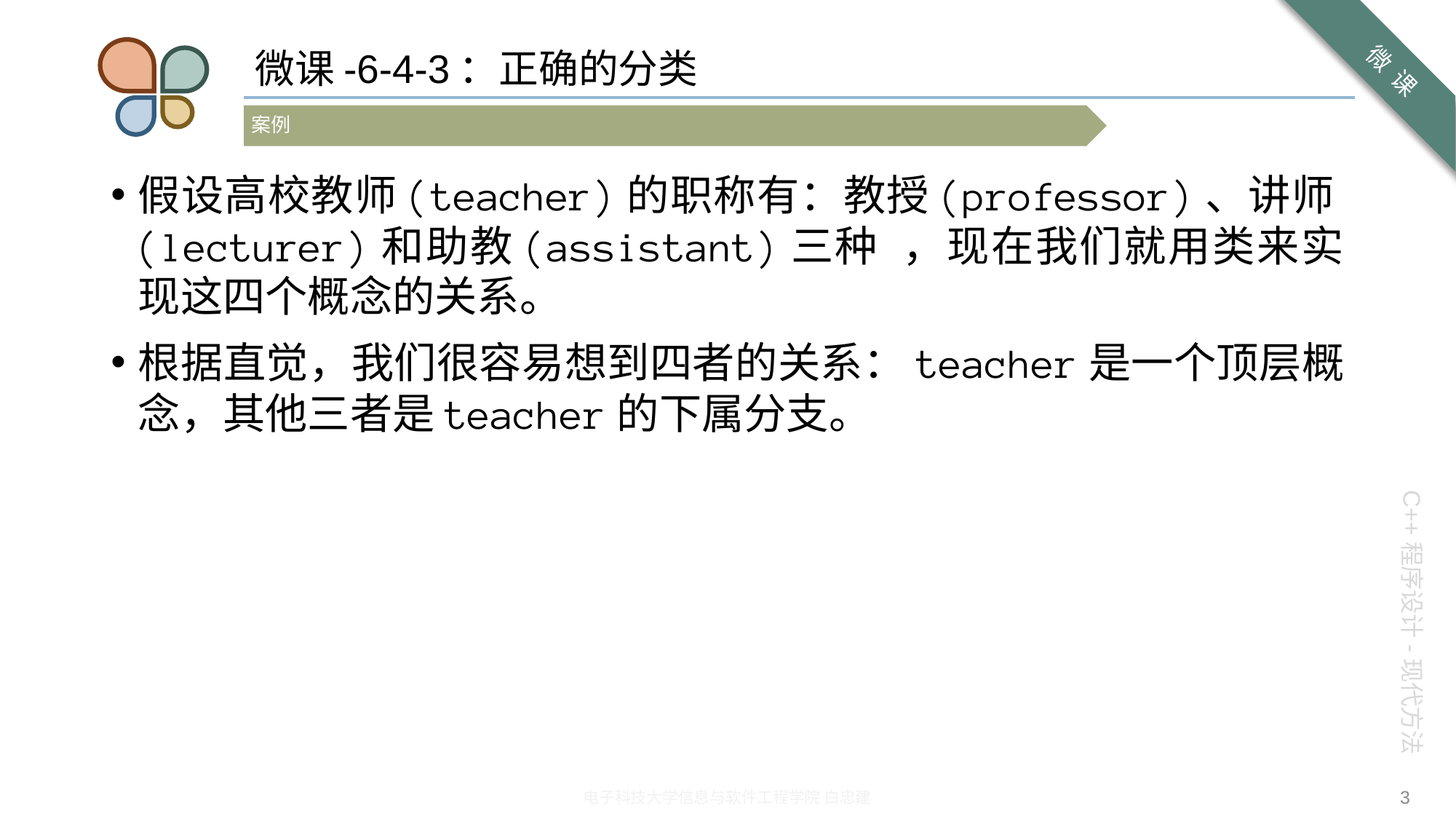

# 微课-6-4-3：正确的分类
案例
假设高校教师(teacher)的职称有：教授(professor)、讲师(lecturer)和助教(assistant)三种  ，现在我们就用类来实现这四个概念的关系。
根据直觉，我们很容易想到四者的关系：teacher是一个顶层概念，其他三者是teacher的下属分支。
3